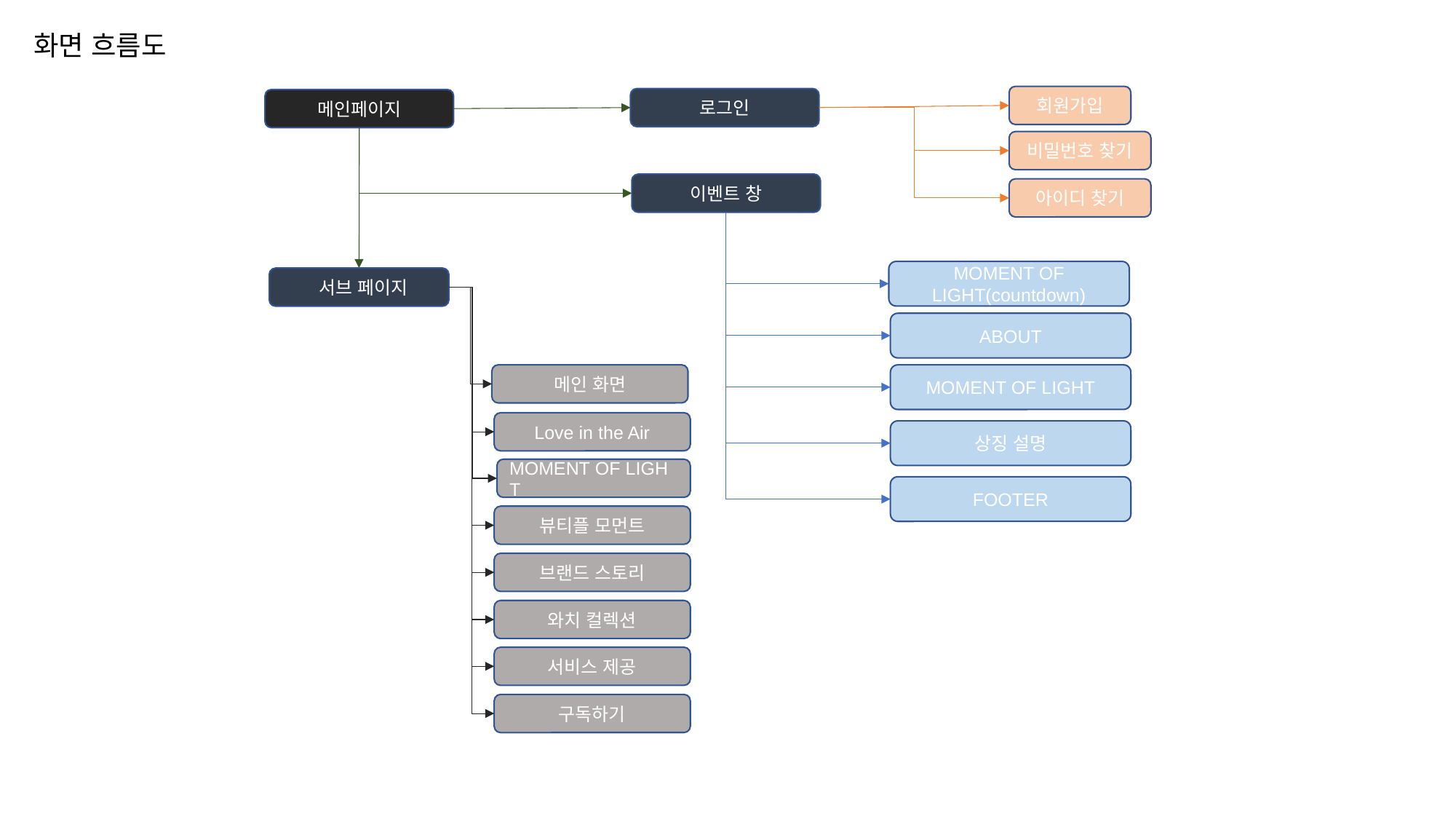

화면 흐름도
회원가입
로그인
메인페이지
비밀번호 찾기
이벤트 창
아이디 찾기
MOMENT OF LIGHT(countdown)
 서브 페이지
ABOUT
메인 화면
MOMENT OF LIGHT
Love in the Air
상징 설명
MOMENT OF LIGHT
FOOTER
뷰티플 모먼트
브랜드 스토리
와치 컬렉션
서비스 제공
구독하기